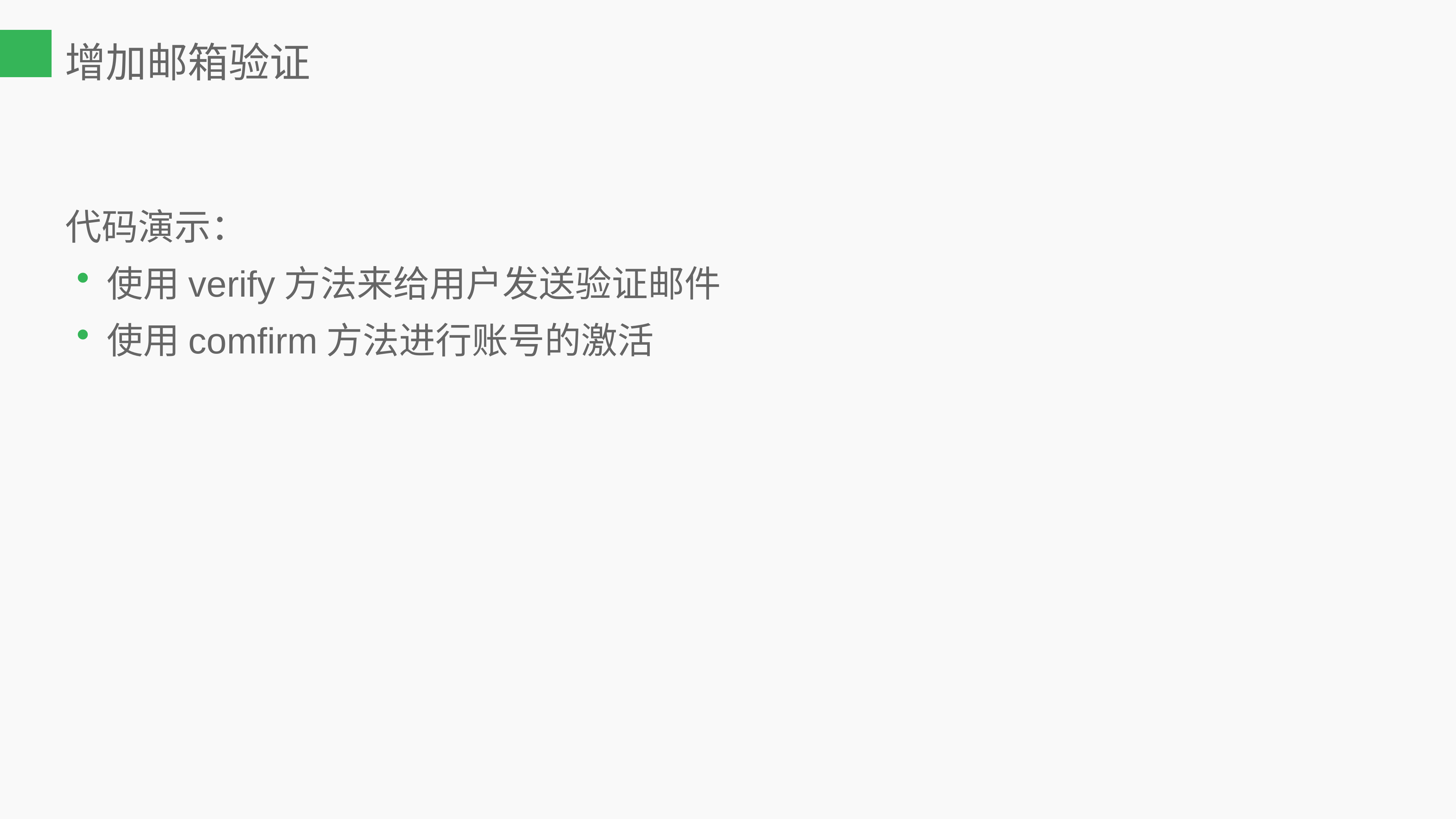

增加邮箱验证
代码演示：
使用verify方法来给用户发送验证邮件
使用comfirm方法进行账号的激活